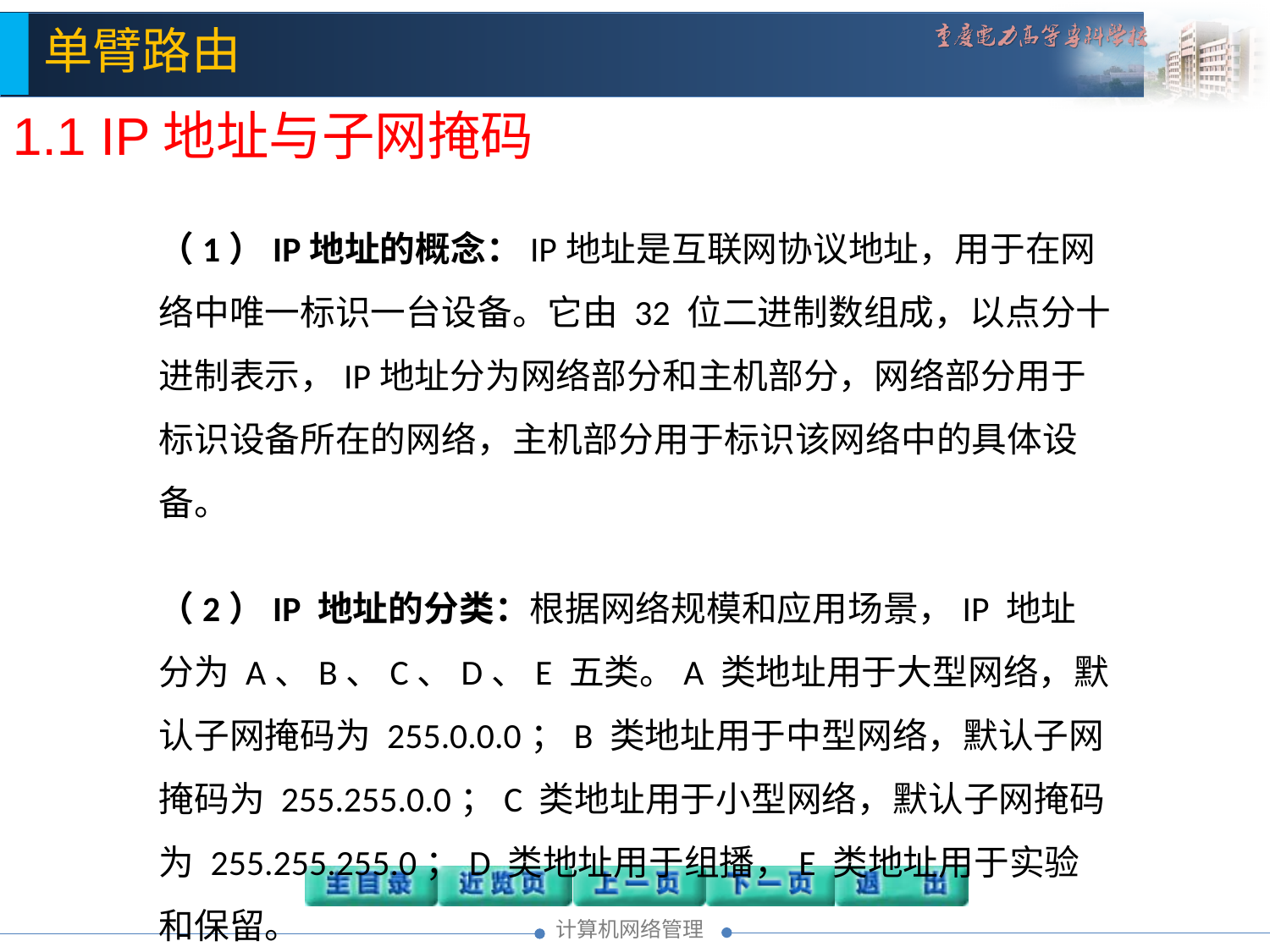

1.1 IP地址与子网掩码
（1）IP地址的概念：IP地址是互联网协议地址，用于在网络中唯一标识一台设备。它由 32 位二进制数组成，以点分十进制表示，IP地址分为网络部分和主机部分，网络部分用于标识设备所在的网络，主机部分用于标识该网络中的具体设备。
（2）IP 地址的分类：根据网络规模和应用场景，IP 地址分为 A、B、C、D、E 五类。A 类地址用于大型网络，默认子网掩码为 255.0.0.0；B 类地址用于中型网络，默认子网掩码为 255.255.0.0；C 类地址用于小型网络，默认子网掩码为 255.255.255.0；D 类地址用于组播，E 类地址用于实验和保留。